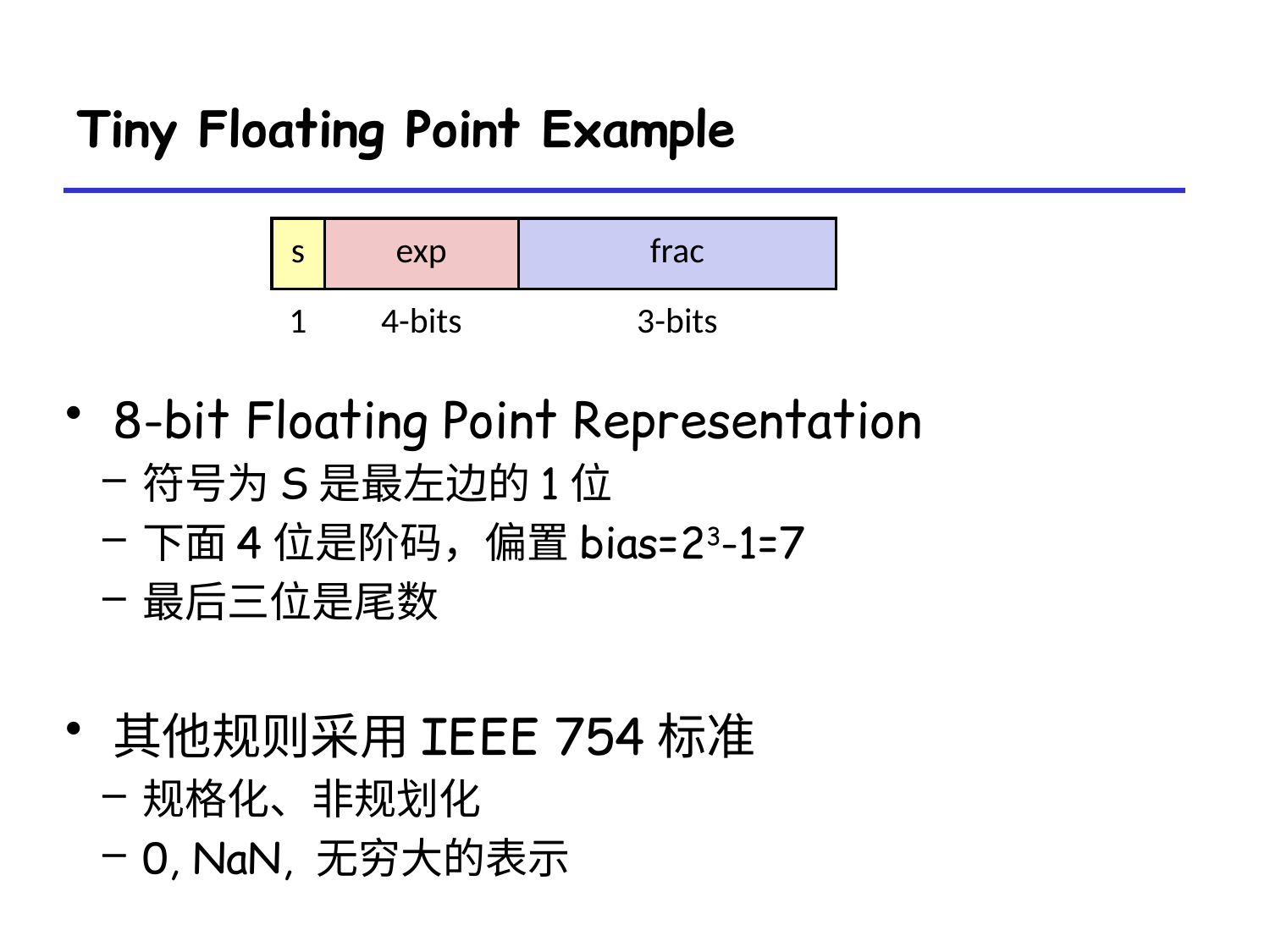

# Tiny Floating Point Example
| s | exp | frac |
| --- | --- | --- |
| 1 | 4-bits | 3-bits |
8-bit Floating Point Representation
符号为S是最左边的1位
下面4位是阶码，偏置bias=23-1=7
最后三位是尾数

其他规则采用IEEE 754标准
规格化、非规划化
0, NaN, 无穷大的表示